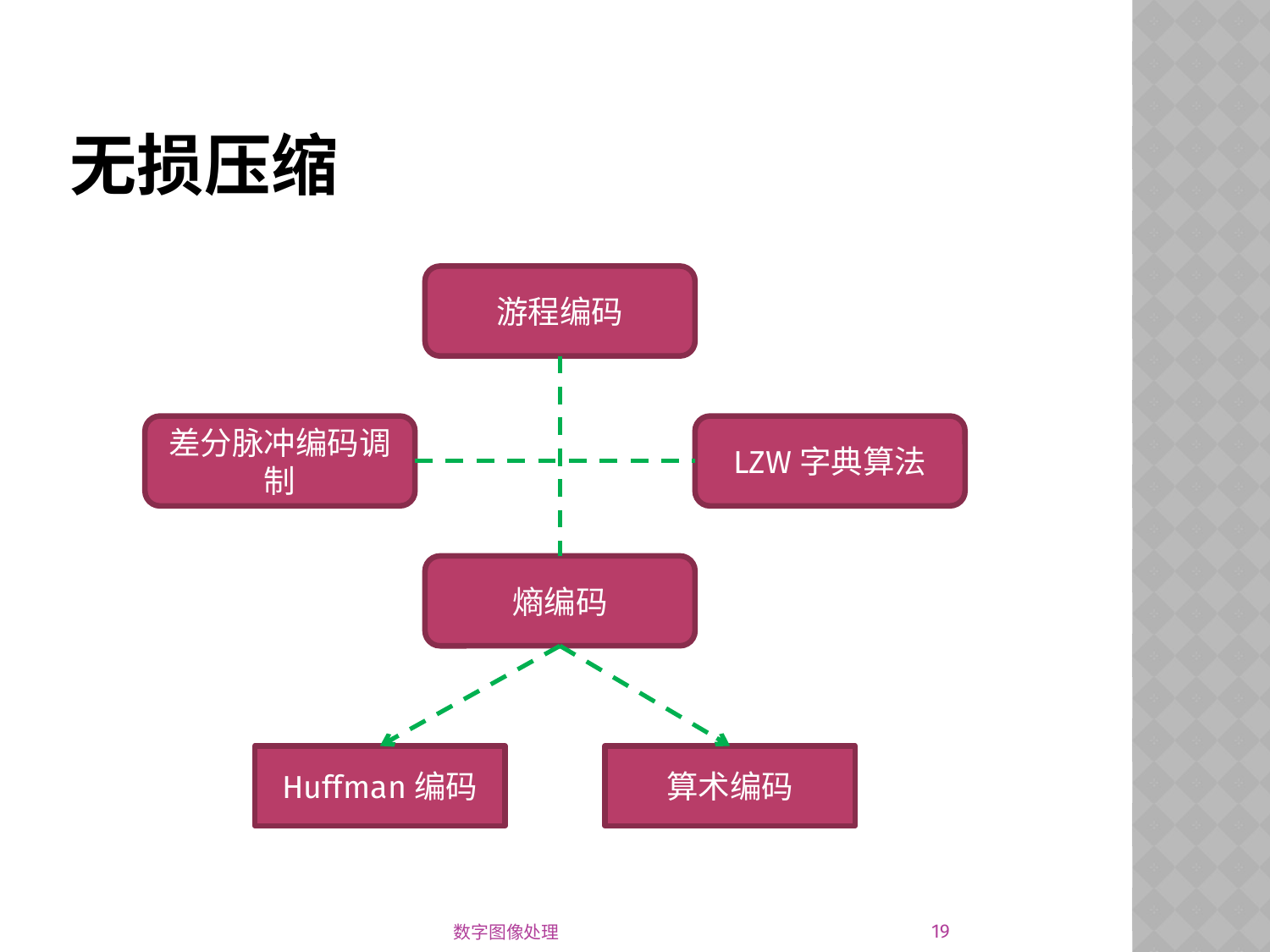

# 无损压缩
游程编码
差分脉冲编码调制
LZW字典算法
熵编码
Huffman编码
算术编码
19
数字图像处理